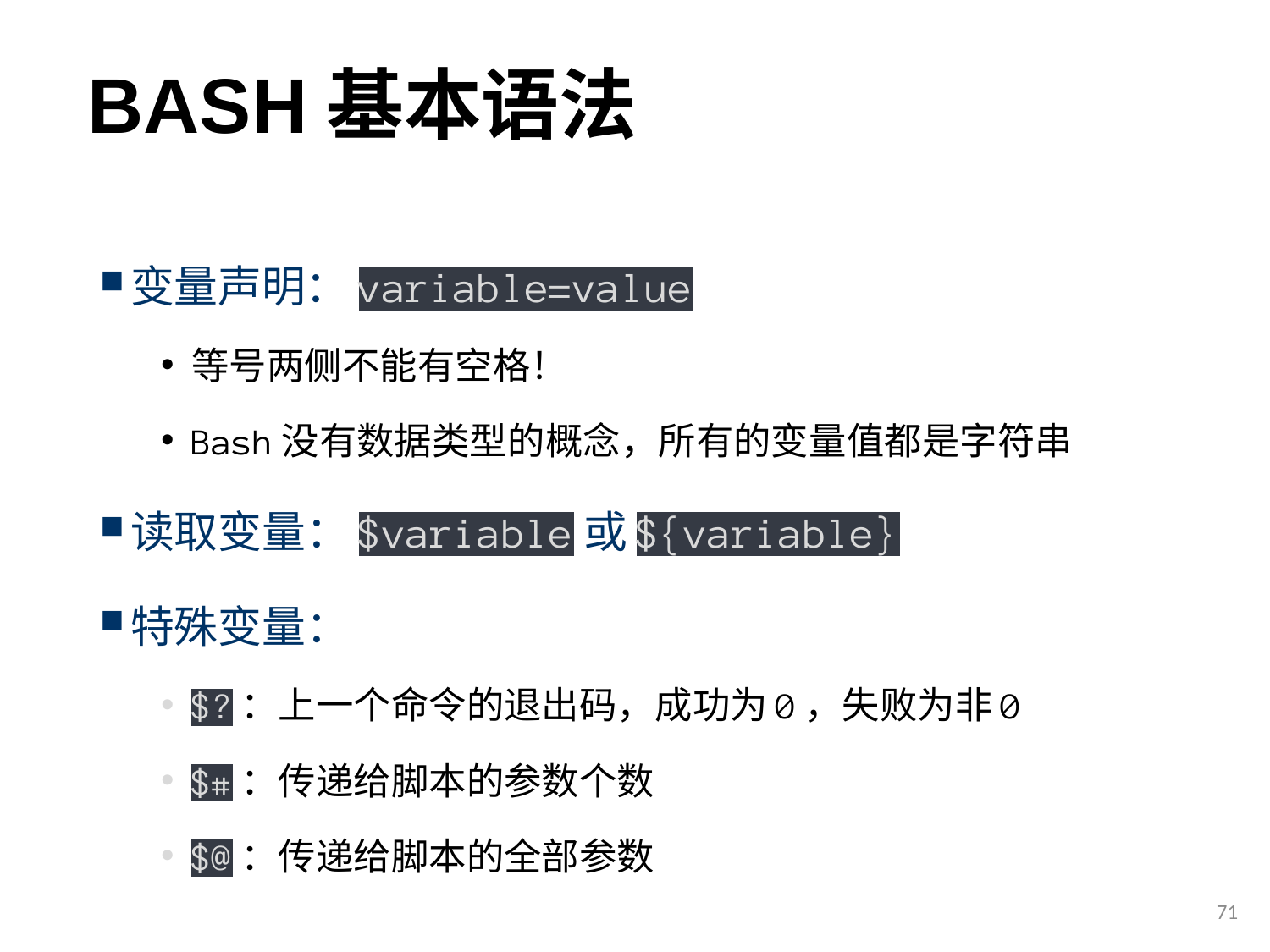

# BASH基本语法
变量声明：variable=value
等号两侧不能有空格！
Bash没有数据类型的概念，所有的变量值都是字符串
读取变量：$variable或${variable}
特殊变量：
$?：上一个命令的退出码，成功为0，失败为非0
$#：传递给脚本的参数个数
$@：传递给脚本的全部参数
71